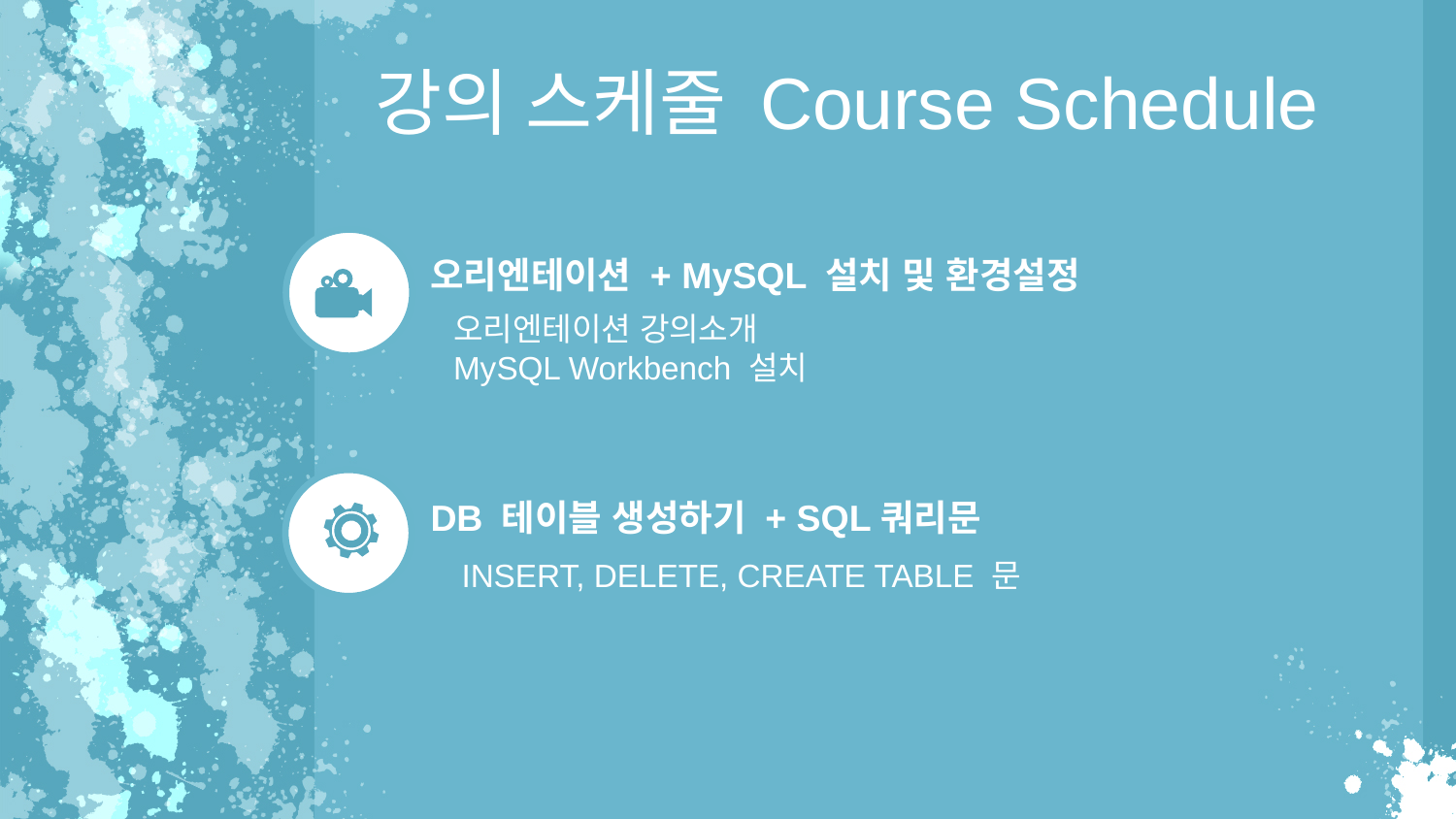

강의 스케줄 Course Schedule

오리엔테이션 + MySQL 설치 및 환경설정
오리엔테이션 강의소개
MySQL Workbench 설치

DB 테이블 생성하기 + SQL쿼리문
INSERT, DELETE, CREATE TABLE 문